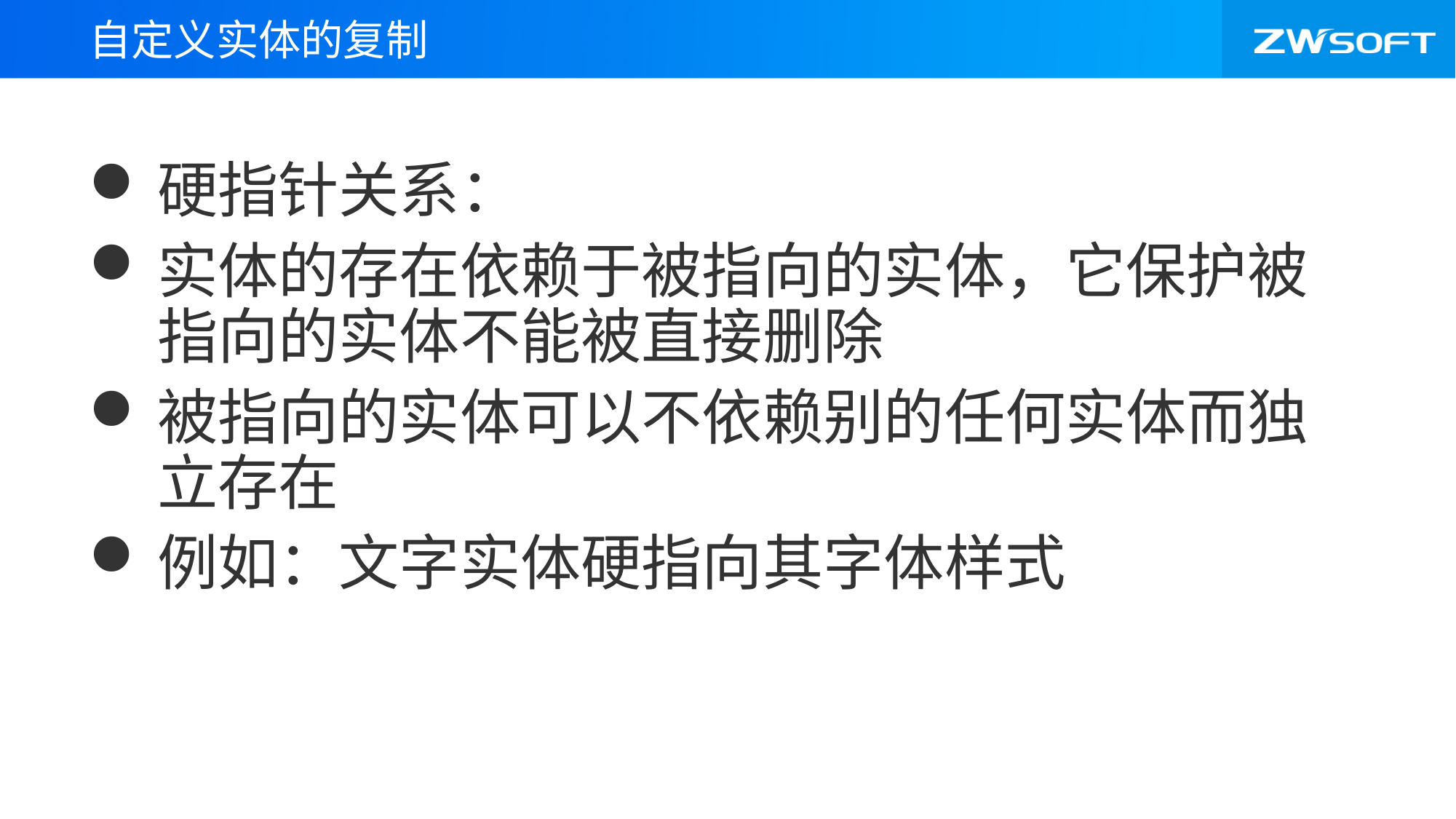

自定义实体的复制
硬指针关系：
实体的存在依赖于被指向的实体，它保护被指向的实体不能被直接删除
被指向的实体可以不依赖别的任何实体而独立存在
例如：文字实体硬指向其字体样式